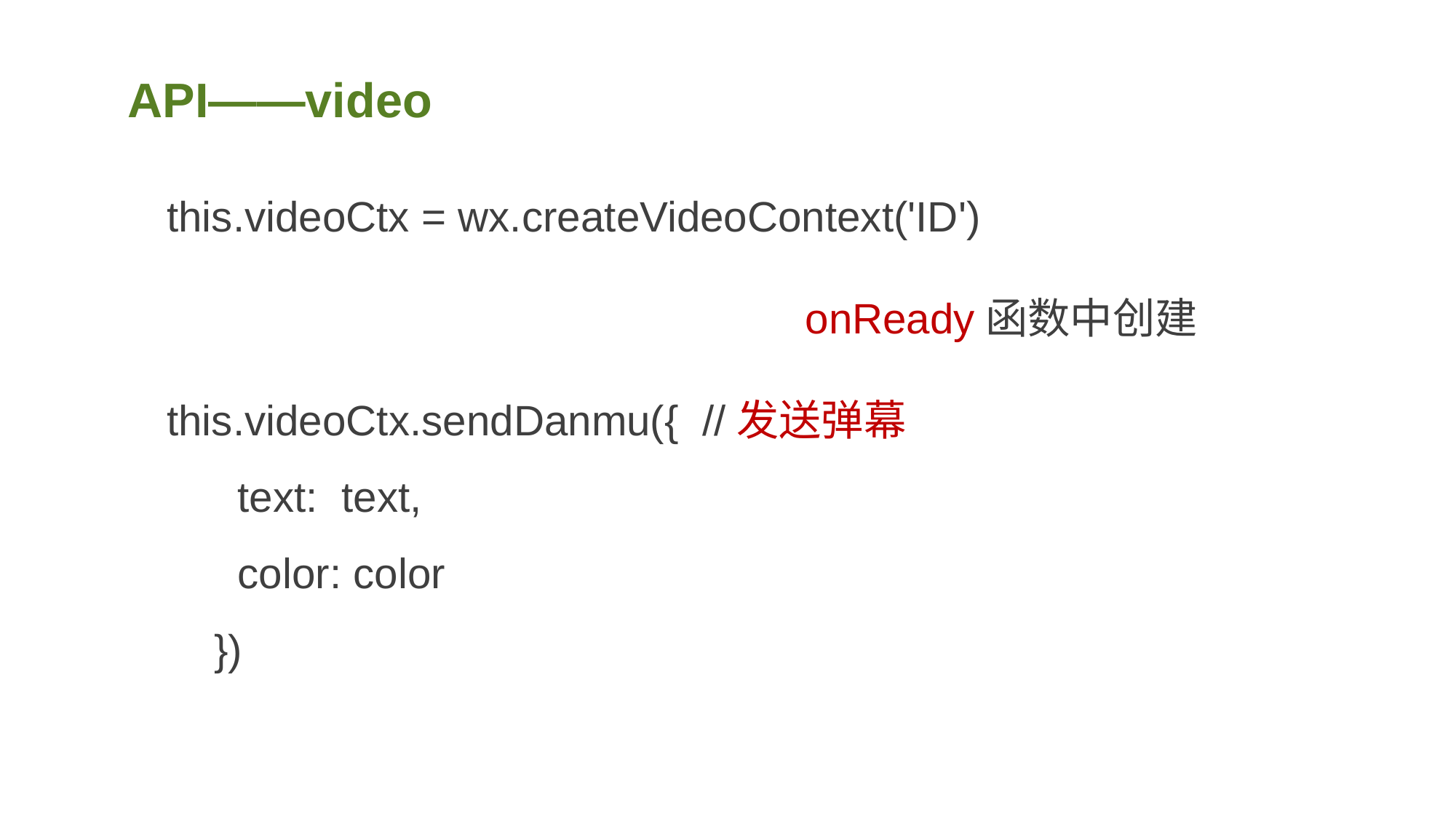

API——video
this.videoCtx = wx.createVideoContext('ID')
                                                      onReady函数中创建
this.videoCtx.sendDanmu({  //发送弹幕
      text:  text,
      color: color
    })